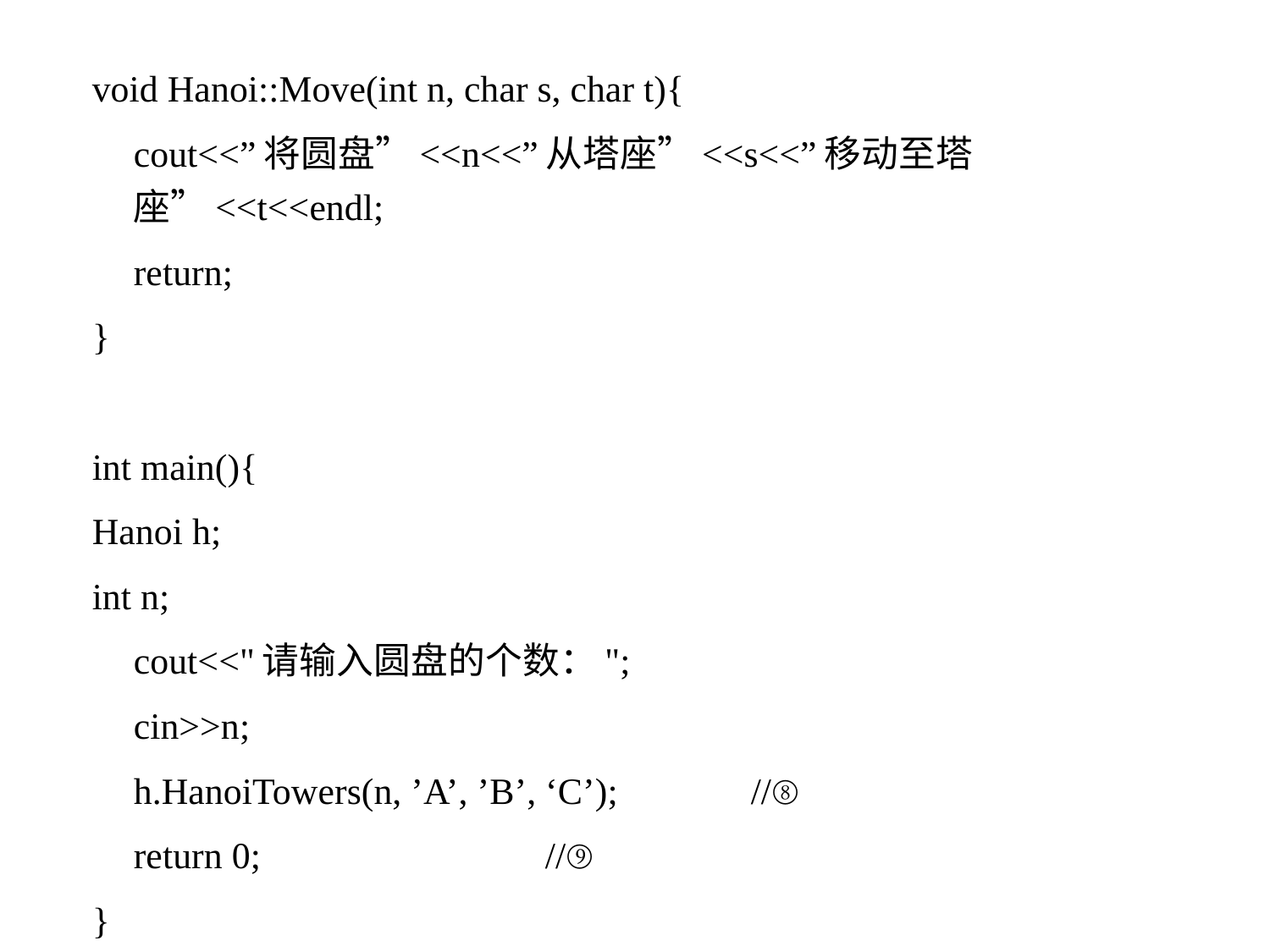

void Hanoi::Move(int n, char s, char t){
	cout<<”将圆盘”<<n<<”从塔座”<<s<<”移动至塔座”<<t<<endl;
	return;
}

int main(){
Hanoi h;
int n;
	cout<<"请输入圆盘的个数：";
	cin>>n;
	h.HanoiTowers(n, ’A’, ’B’, ‘C’);     	//⑧
	return 0;                        			//⑨
}